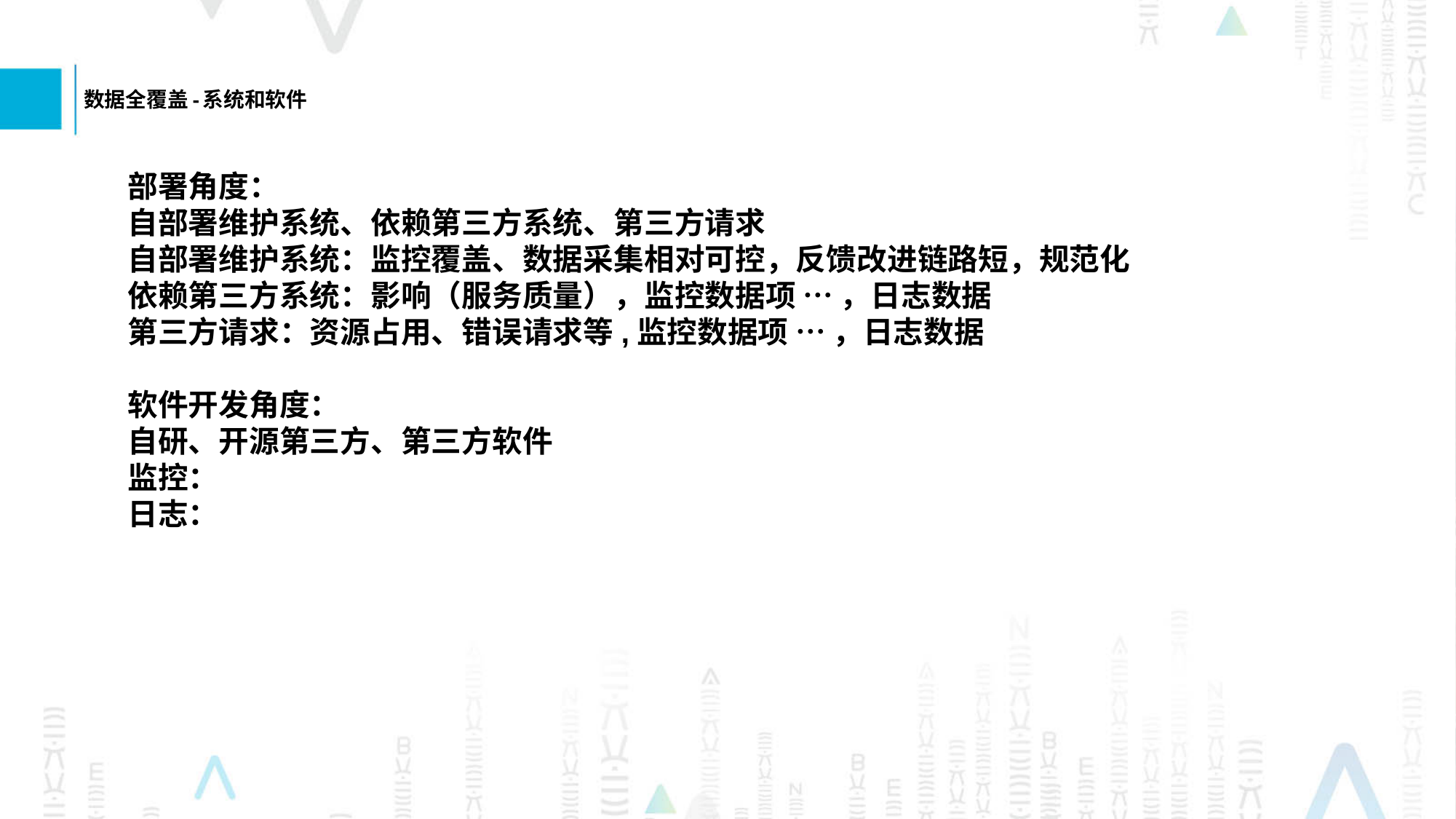

数据全覆盖-系统和软件
部署角度：
自部署维护系统、依赖第三方系统、第三方请求
自部署维护系统：监控覆盖、数据采集相对可控，反馈改进链路短，规范化
依赖第三方系统：影响（服务质量），监控数据项 … ，日志数据
第三方请求：资源占用、错误请求等,监控数据项 … ，日志数据

软件开发角度：
自研、开源第三方、第三方软件
监控：
日志：